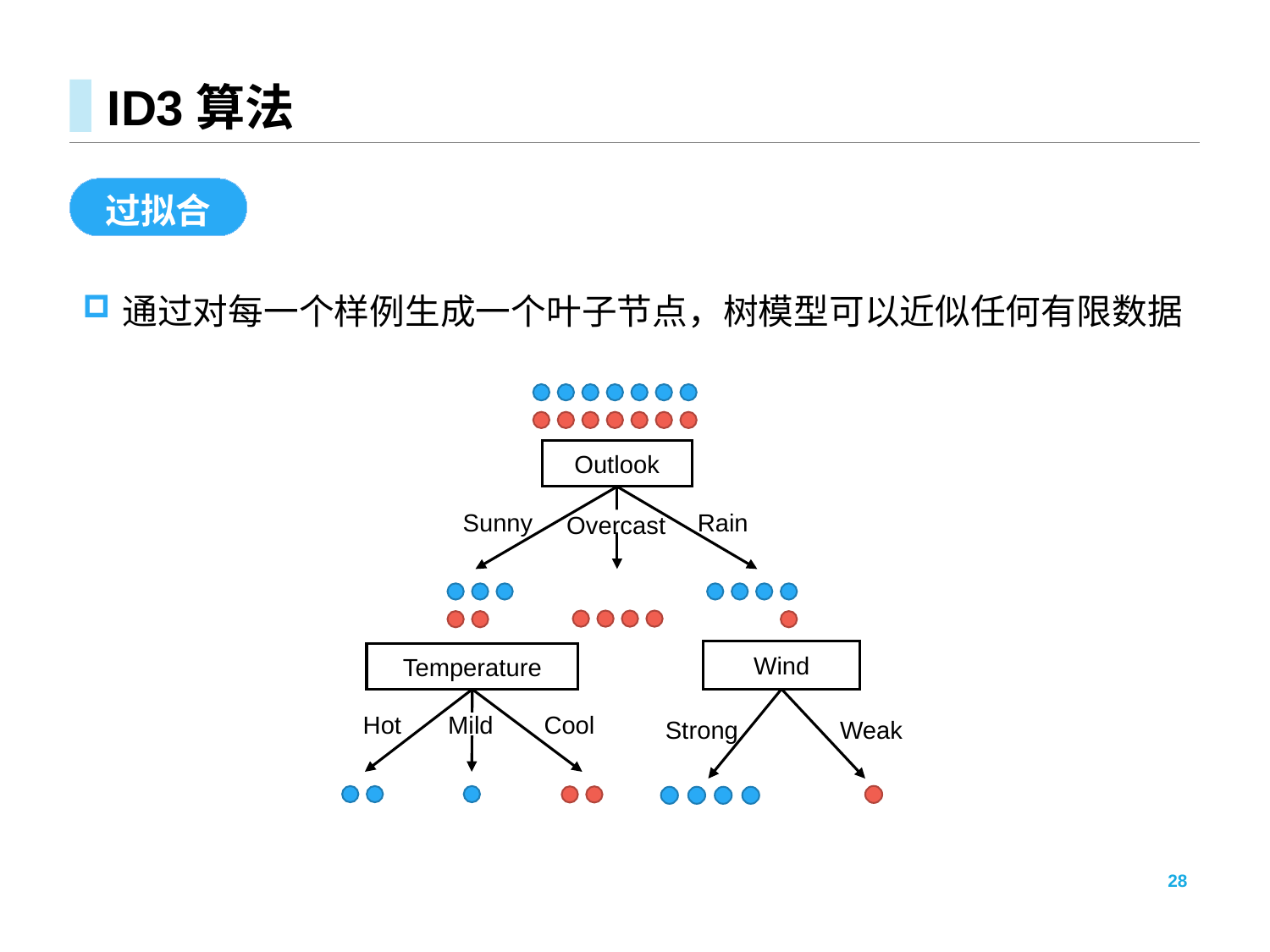

# ID3算法
过拟合
通过对每一个样例生成一个叶子节点，树模型可以近似任何有限数据

Outlook
Sunny
Rain
Overcast

Temperature
Hot
Mild
Cool

Wind
Strong
Weak

28